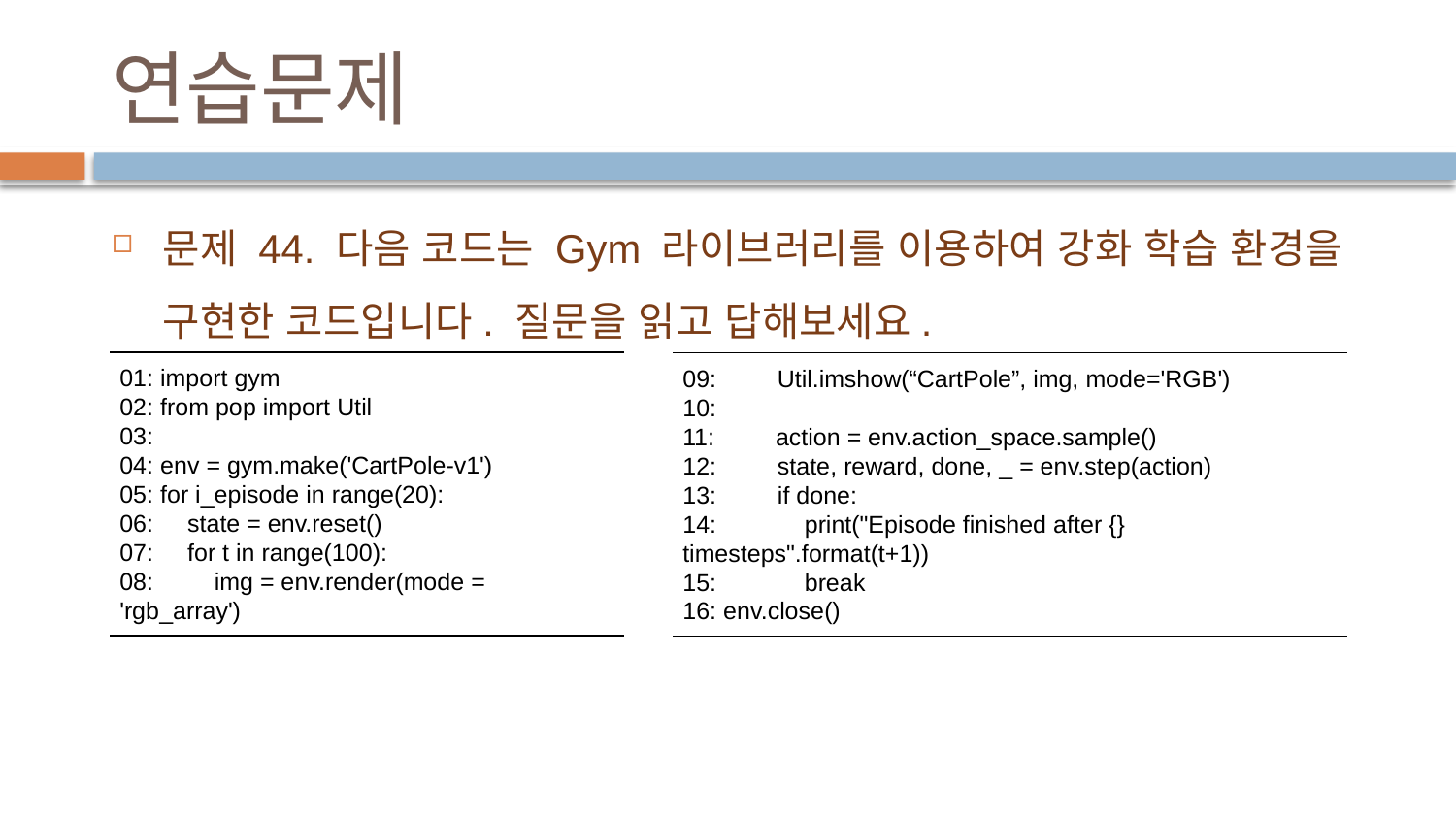

# 연습문제
문제 44. 다음 코드는 Gym 라이브러리를 이용하여 강화 학습 환경을 구현한 코드입니다. 질문을 읽고 답해보세요.
| 01: import gym 02: from pop import Util 03: 04: env = gym.make('CartPole-v1') 05: for i\_episode in range(20): 06: state = env.reset() 07: for t in range(100): 08: img = env.render(mode = 'rgb\_array') |
| --- |
| 09: Util.imshow(“CartPole”, img, mode='RGB') 10: 11: action = env.action\_space.sample() 12: state, reward, done, \_ = env.step(action) 13: if done: 14: print("Episode finished after {} timesteps".format(t+1)) 15: break 16: env.close() |
| --- |